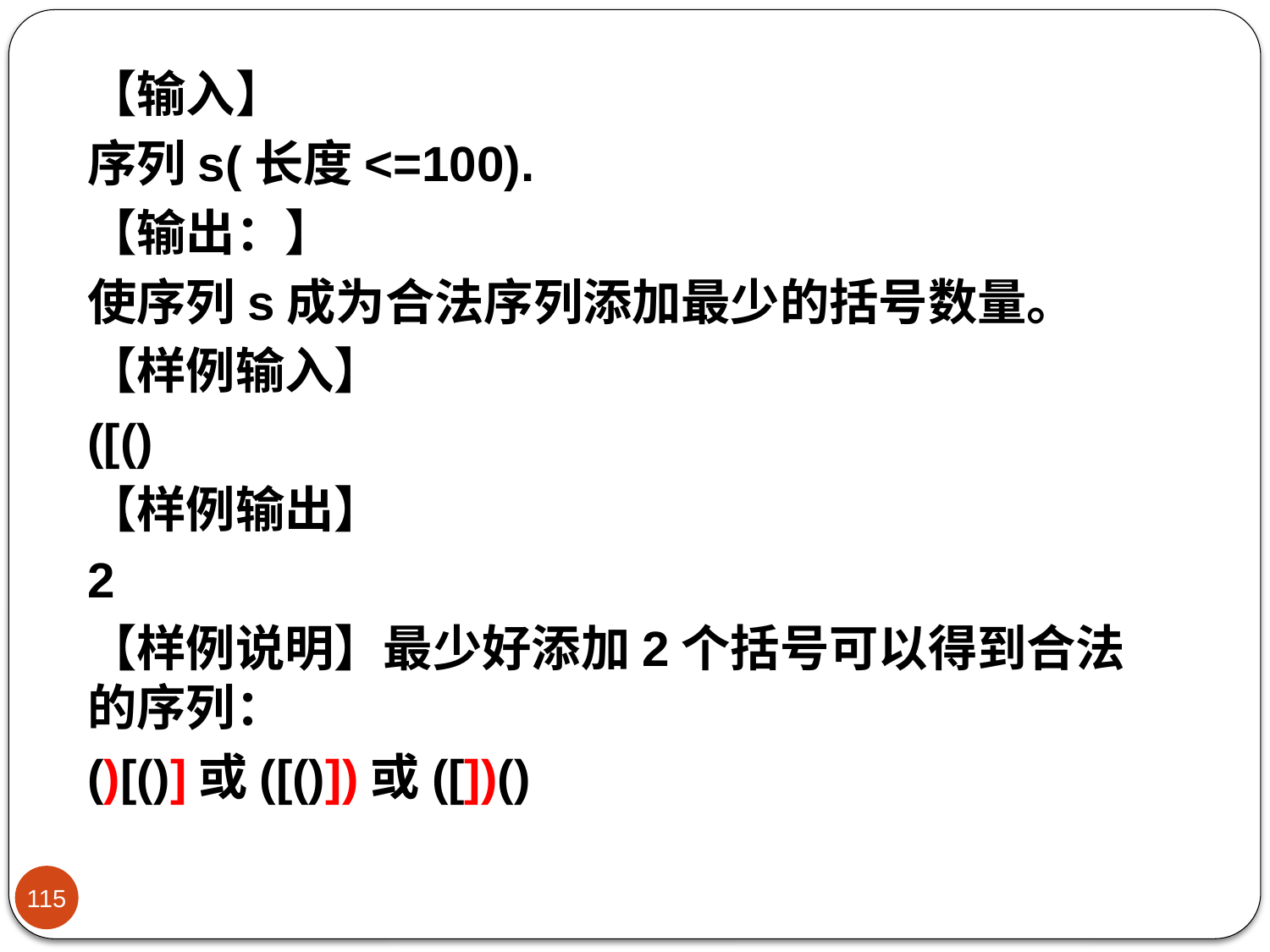

【输入】
序列s(长度<=100).
【输出：】
使序列s成为合法序列添加最少的括号数量。
【样例输入】
([()
【样例输出】
2
【样例说明】最少好添加2个括号可以得到合法的序列：
()[()]或([()])或([])()

115